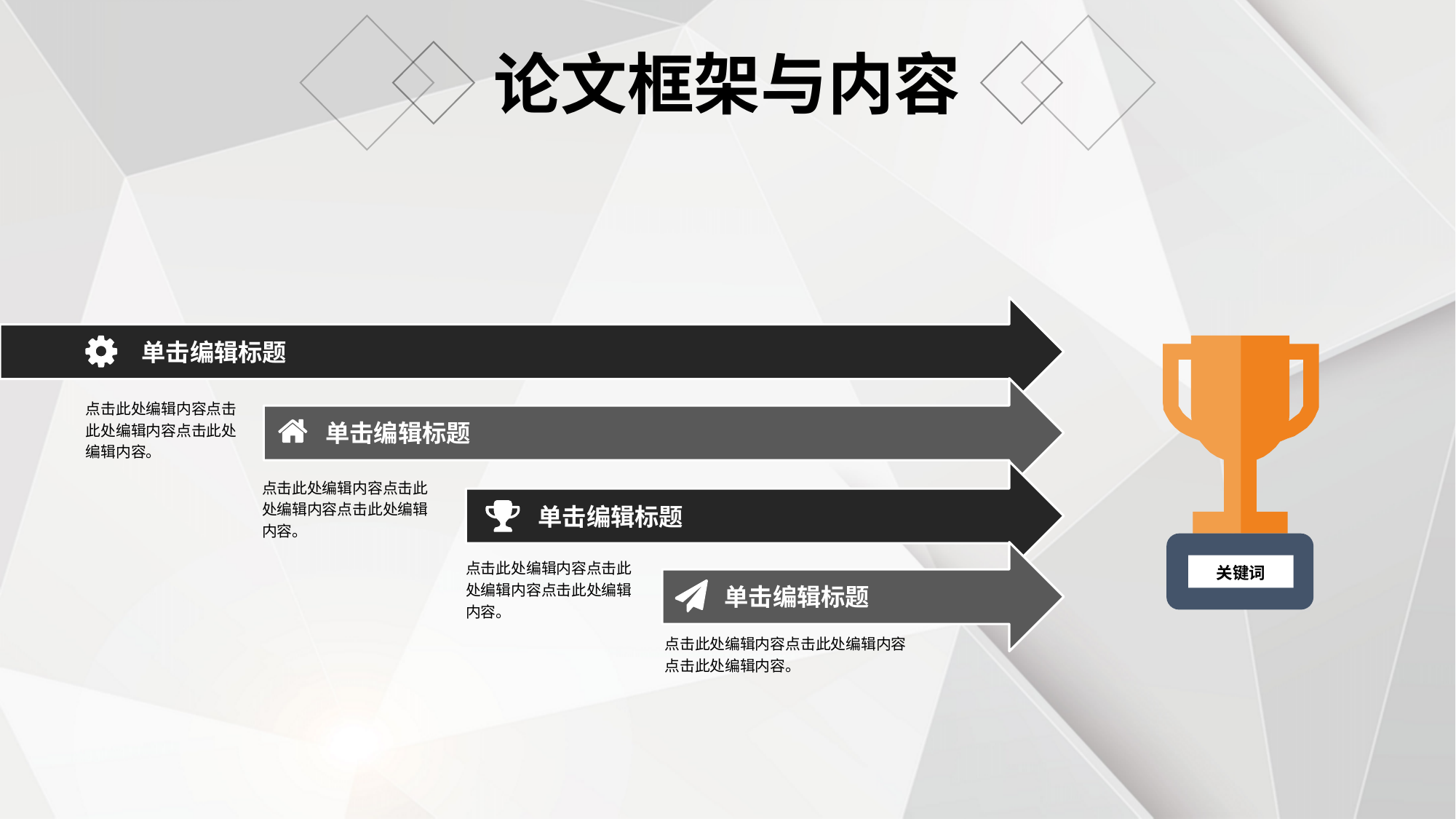

论文框架与内容

关键词

单击编辑标题

点击此处编辑内容点击此处编辑内容点击此处编辑内容。
单击编辑标题

点击此处编辑内容点击此处编辑内容点击此处编辑内容。

单击编辑标题

点击此处编辑内容点击此处编辑内容点击此处编辑内容。

单击编辑标题
点击此处编辑内容点击此处编辑内容点击此处编辑内容。